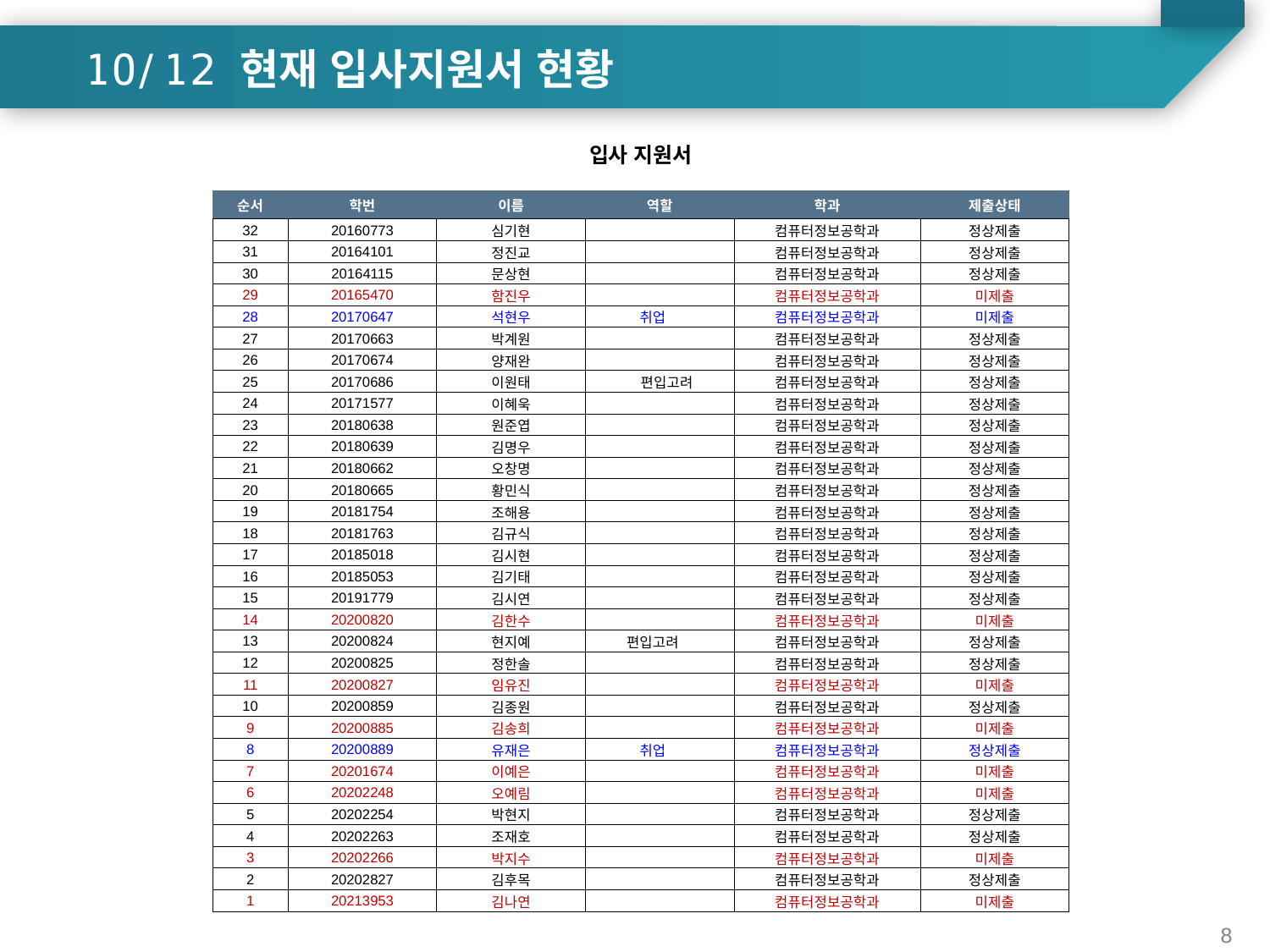

10/12 현재 입사지원서 현황
| 입사 지원서 |  |  |  |  |  |
| --- | --- | --- | --- | --- | --- |
|  |  |  |  |  |  |
| 순서 | 학번 | 이름 | 역할 | 학과 | 제출상태 |
| 32 | 20160773 | 심기현 |  | 컴퓨터정보공학과 | 정상제출 |
| 31 | 20164101 | 정진교 |  | 컴퓨터정보공학과 | 정상제출 |
| 30 | 20164115 | 문상현 |  | 컴퓨터정보공학과 | 정상제출 |
| 29 | 20165470 | 함진우 |  | 컴퓨터정보공학과 | 미제출 |
| 28 | 20170647 | 석현우 | 취업 | 컴퓨터정보공학과 | 미제출 |
| 27 | 20170663 | 박계원 |  | 컴퓨터정보공학과 | 정상제출 |
| 26 | 20170674 | 양재완 |  | 컴퓨터정보공학과 | 정상제출 |
| 25 | 20170686 | 이원태 | 편입고려 | 컴퓨터정보공학과 | 정상제출 |
| 24 | 20171577 | 이혜욱 |  | 컴퓨터정보공학과 | 정상제출 |
| 23 | 20180638 | 원준엽 |  | 컴퓨터정보공학과 | 정상제출 |
| 22 | 20180639 | 김명우 |  | 컴퓨터정보공학과 | 정상제출 |
| 21 | 20180662 | 오창명 |  | 컴퓨터정보공학과 | 정상제출 |
| 20 | 20180665 | 황민식 |  | 컴퓨터정보공학과 | 정상제출 |
| 19 | 20181754 | 조해용 |  | 컴퓨터정보공학과 | 정상제출 |
| 18 | 20181763 | 김규식 |  | 컴퓨터정보공학과 | 정상제출 |
| 17 | 20185018 | 김시현 |  | 컴퓨터정보공학과 | 정상제출 |
| 16 | 20185053 | 김기태 |  | 컴퓨터정보공학과 | 정상제출 |
| 15 | 20191779 | 김시연 |  | 컴퓨터정보공학과 | 정상제출 |
| 14 | 20200820 | 김한수 |  | 컴퓨터정보공학과 | 미제출 |
| 13 | 20200824 | 현지예 | 편입고려 | 컴퓨터정보공학과 | 정상제출 |
| 12 | 20200825 | 정한솔 |  | 컴퓨터정보공학과 | 정상제출 |
| 11 | 20200827 | 임유진 |  | 컴퓨터정보공학과 | 미제출 |
| 10 | 20200859 | 김종원 |  | 컴퓨터정보공학과 | 정상제출 |
| 9 | 20200885 | 김송희 |  | 컴퓨터정보공학과 | 미제출 |
| 8 | 20200889 | 유재은 | 취업 | 컴퓨터정보공학과 | 정상제출 |
| 7 | 20201674 | 이예은 |  | 컴퓨터정보공학과 | 미제출 |
| 6 | 20202248 | 오예림 |  | 컴퓨터정보공학과 | 미제출 |
| 5 | 20202254 | 박현지 |  | 컴퓨터정보공학과 | 정상제출 |
| 4 | 20202263 | 조재호 |  | 컴퓨터정보공학과 | 정상제출 |
| 3 | 20202266 | 박지수 |  | 컴퓨터정보공학과 | 미제출 |
| 2 | 20202827 | 김후목 |  | 컴퓨터정보공학과 | 정상제출 |
| 1 | 20213953 | 김나연 |  | 컴퓨터정보공학과 | 미제출 |
8